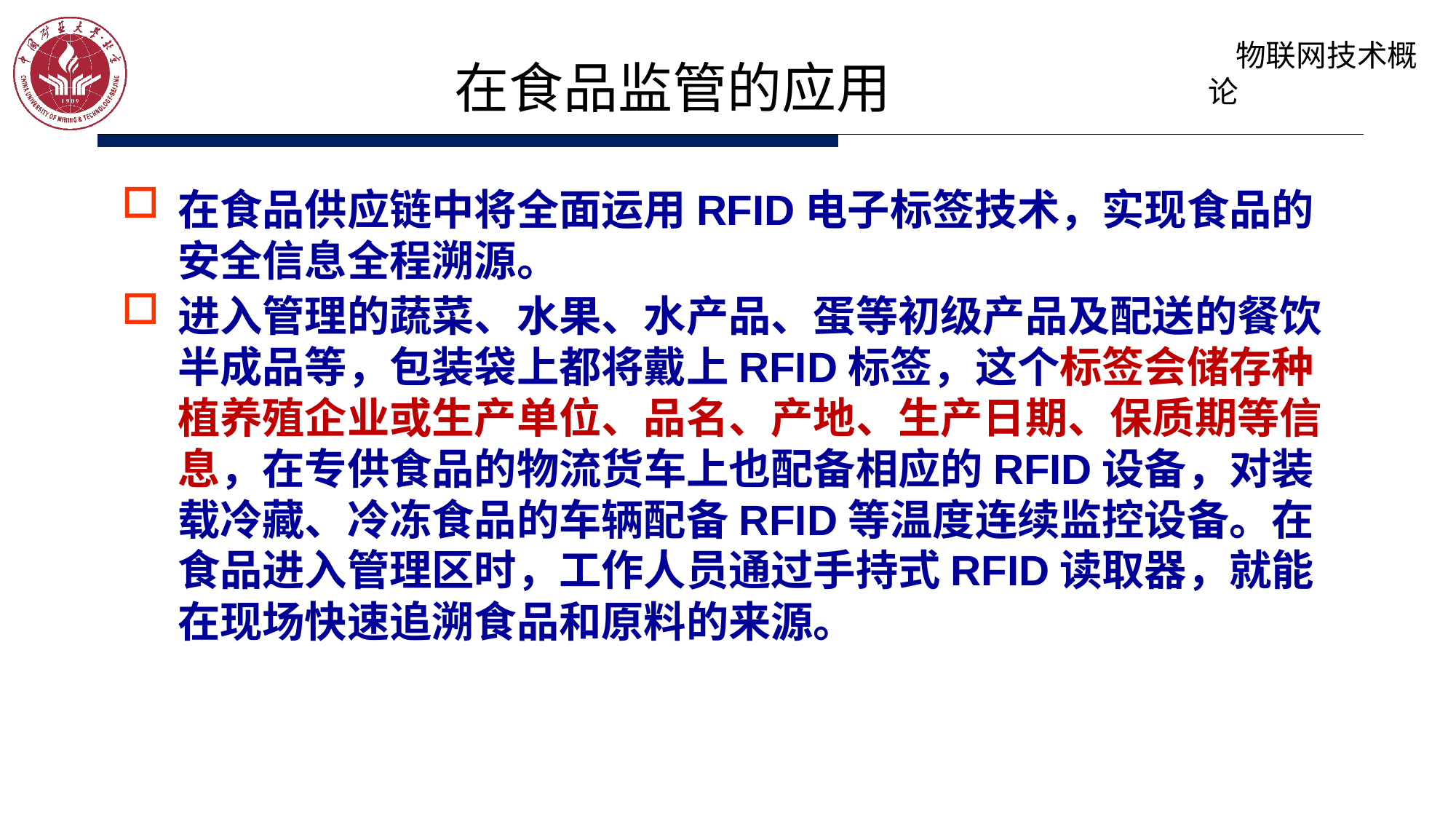

在食品监管的应用
在食品供应链中将全面运用RFID电子标签技术，实现食品的安全信息全程溯源。
进入管理的蔬菜、水果、水产品、蛋等初级产品及配送的餐饮半成品等，包装袋上都将戴上RFID标签，这个标签会储存种植养殖企业或生产单位、品名、产地、生产日期、保质期等信息，在专供食品的物流货车上也配备相应的RFID设备，对装载冷藏、冷冻食品的车辆配备RFID等温度连续监控设备。在食品进入管理区时，工作人员通过手持式RFID读取器，就能在现场快速追溯食品和原料的来源。